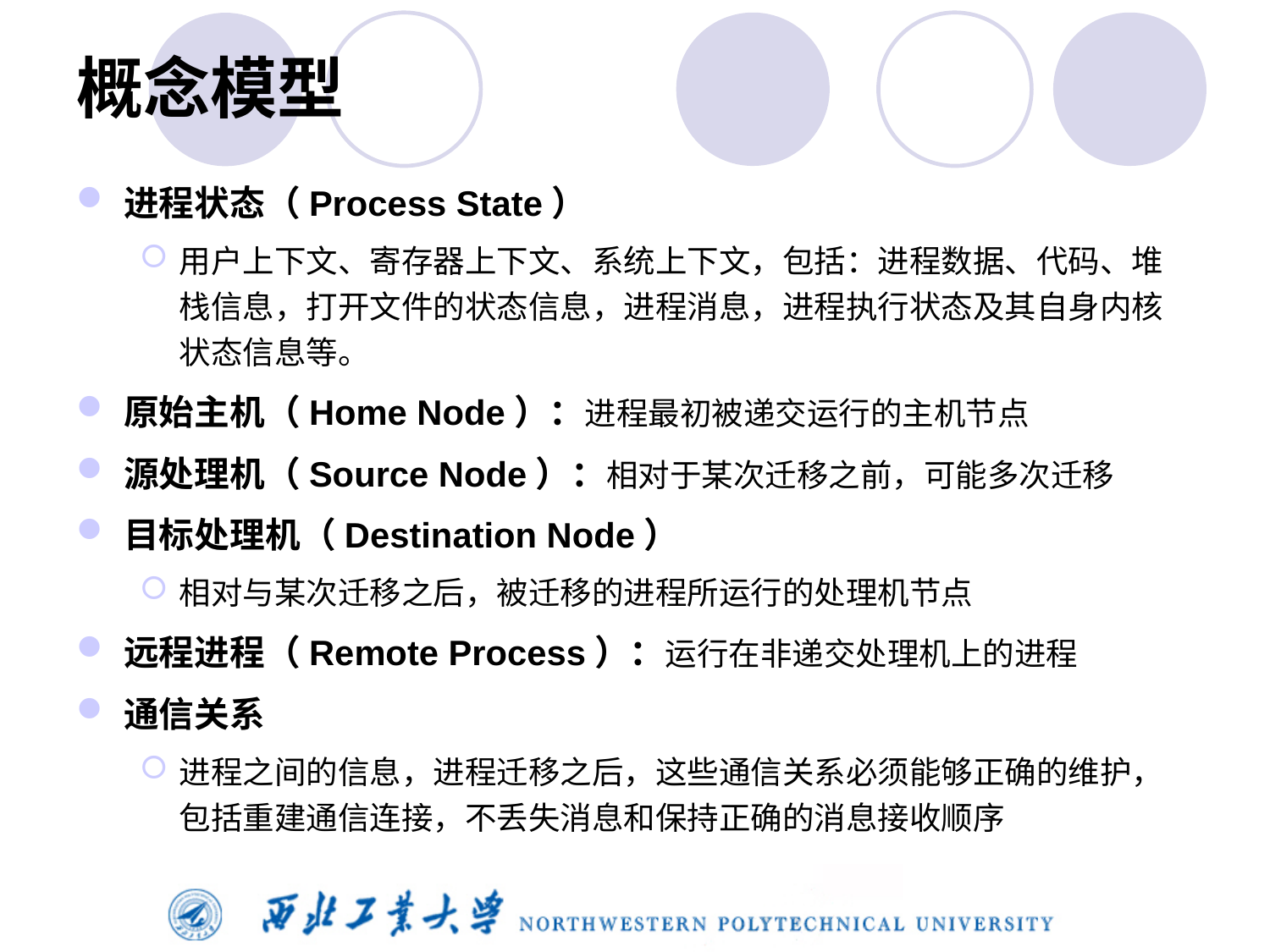

# 概念模型
进程状态（Process State）
用户上下文、寄存器上下文、系统上下文，包括：进程数据、代码、堆栈信息，打开文件的状态信息，进程消息，进程执行状态及其自身内核状态信息等。
原始主机（Home Node）：进程最初被递交运行的主机节点
源处理机（Source Node）：相对于某次迁移之前，可能多次迁移
目标处理机（Destination Node）
相对与某次迁移之后，被迁移的进程所运行的处理机节点
远程进程（Remote Process）：运行在非递交处理机上的进程
通信关系
进程之间的信息，进程迁移之后，这些通信关系必须能够正确的维护，包括重建通信连接，不丢失消息和保持正确的消息接收顺序